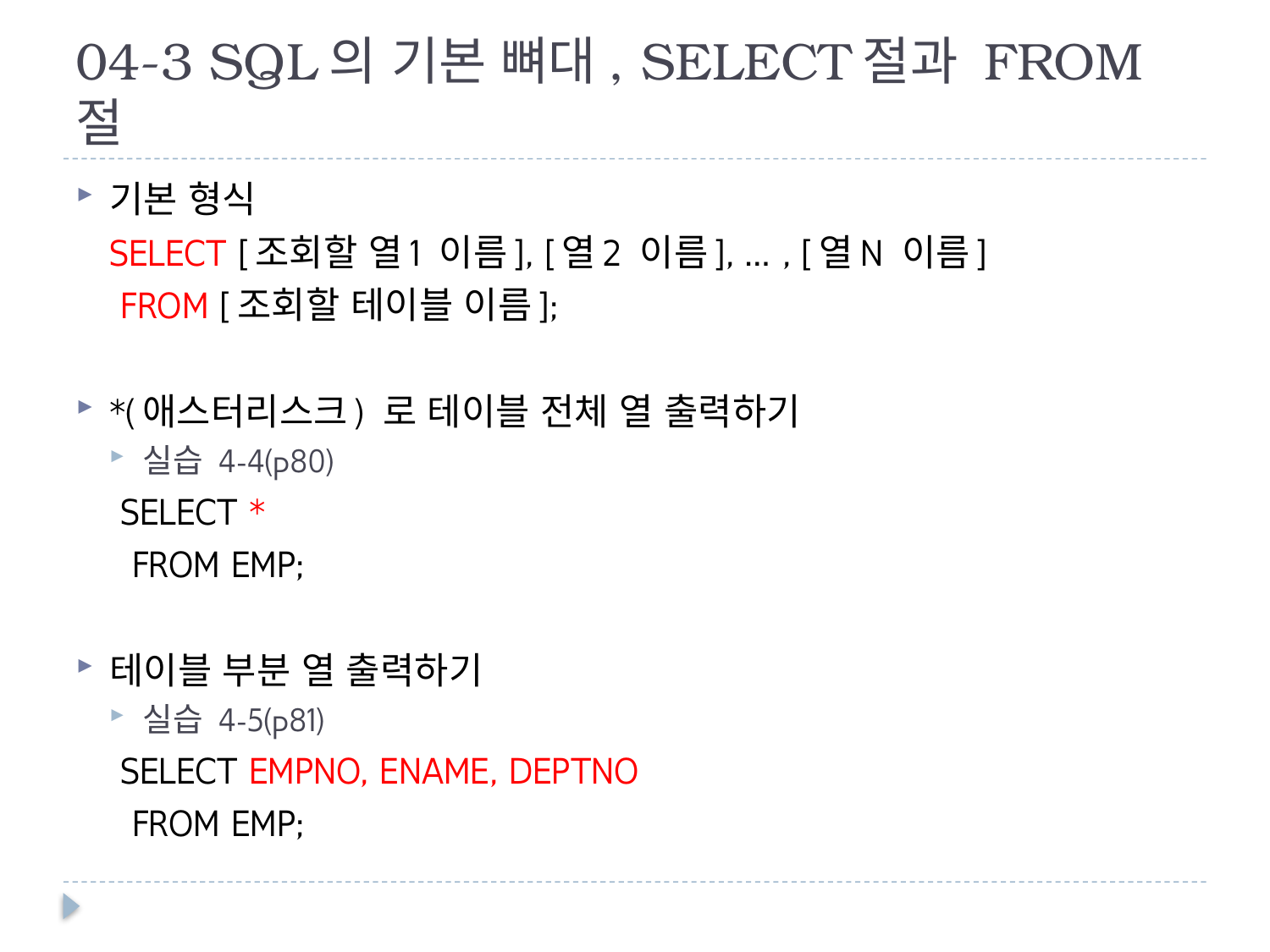

# 04-3 SQL의 기본 뼈대, SELECT절과 FROM절
기본 형식
   SELECT [조회할 열1 이름], [열2 이름], … , [열N 이름]
    FROM [조회할 테이블 이름];

*(애스터리스크) 로 테이블 전체 열 출력하기
실습 4-4(p80)
    SELECT *
     FROM EMP;

테이블 부분 열 출력하기
실습 4-5(p81)
    SELECT EMPNO, ENAME, DEPTNO
     FROM EMP;